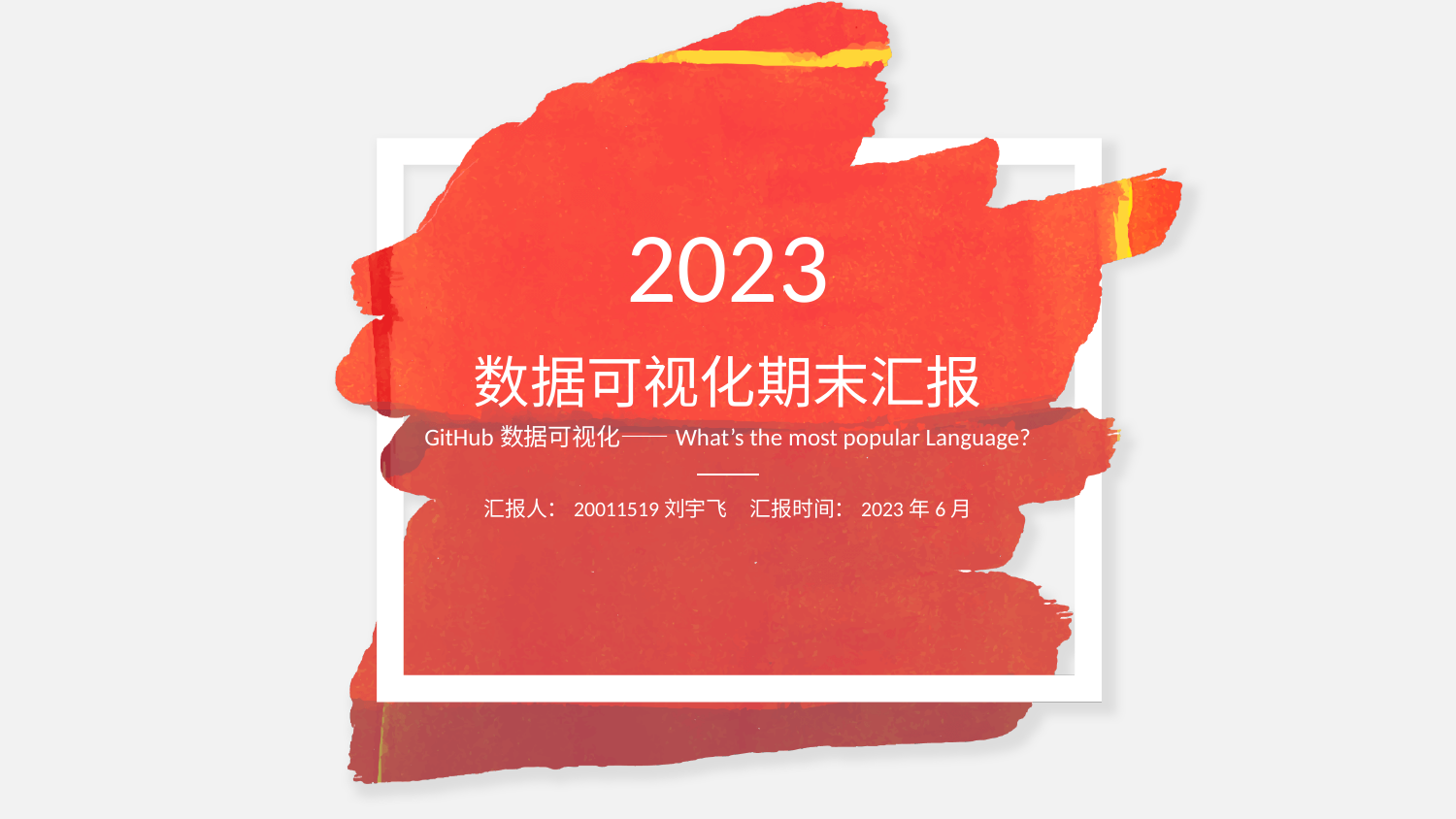

2023
数据可视化期末汇报
GitHub数据可视化——What’s the most popular Language?
汇报人：20011519刘宇飞     汇报时间：2023年6月